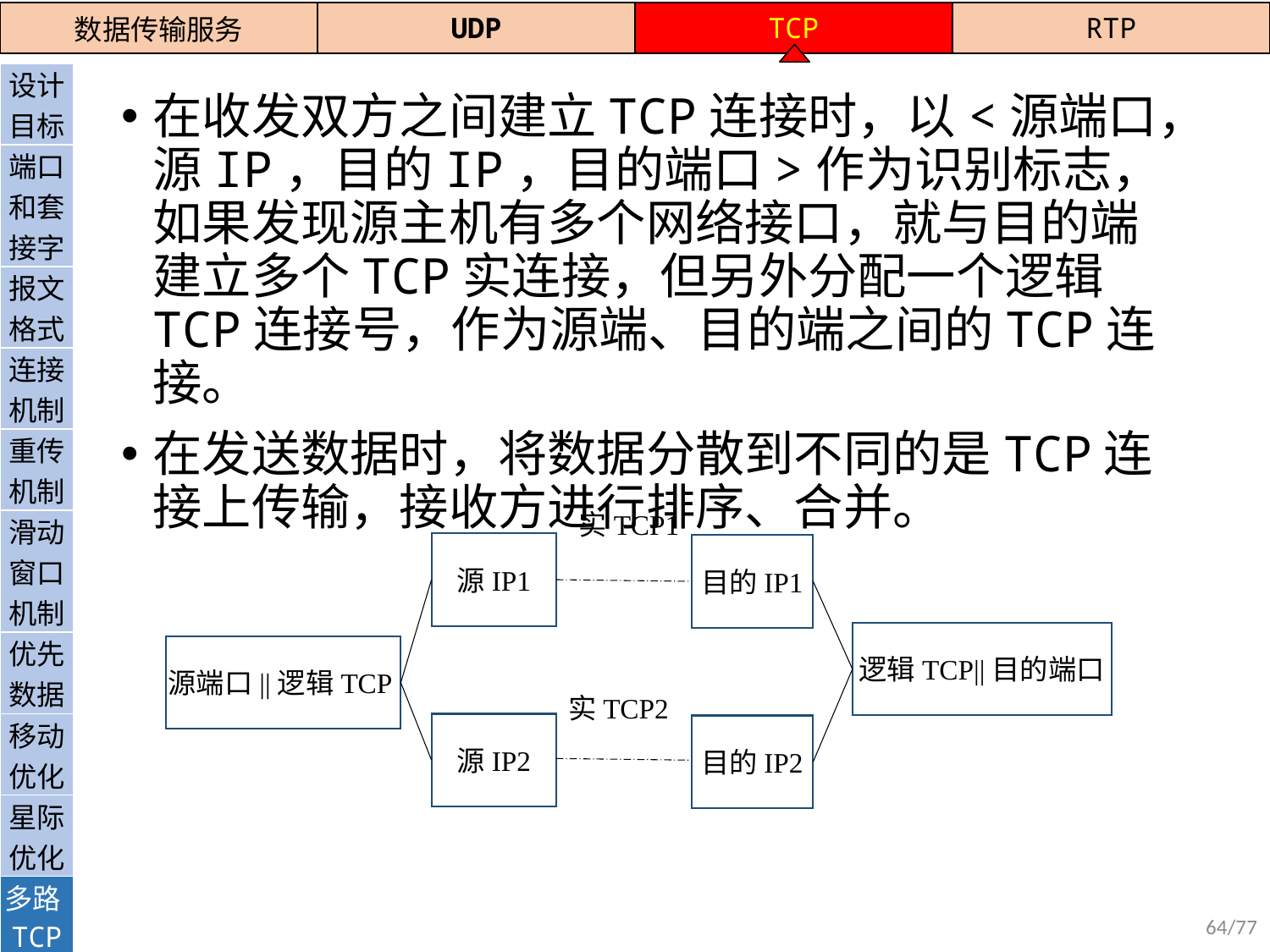

| 数据传输服务 | UDP | TCP | RTP |
| --- | --- | --- | --- |

| 设计目标 |
| --- |
| 端口和套接字 |
| 报文格式 |
| 连接机制 |
| 重传机制 |
| 滑动窗口机制 |
| 优先数据 |
| 移动优化 |
| 星际优化 |
| 多路TCP |
| QUIC |
在收发双方之间建立TCP连接时，以<源端口，源IP，目的IP，目的端口>作为识别标志，如果发现源主机有多个网络接口，就与目的端建立多个TCP实连接，但另外分配一个逻辑TCP连接号，作为源端、目的端之间的TCP连接。
在发送数据时，将数据分散到不同的是TCP连接上传输，接收方进行排序、合并。

实TCP1
源IP1
目的IP1

逻辑TCP||目的端口
源端口||逻辑TCP
实TCP2

源IP2
目的IP2

64/77